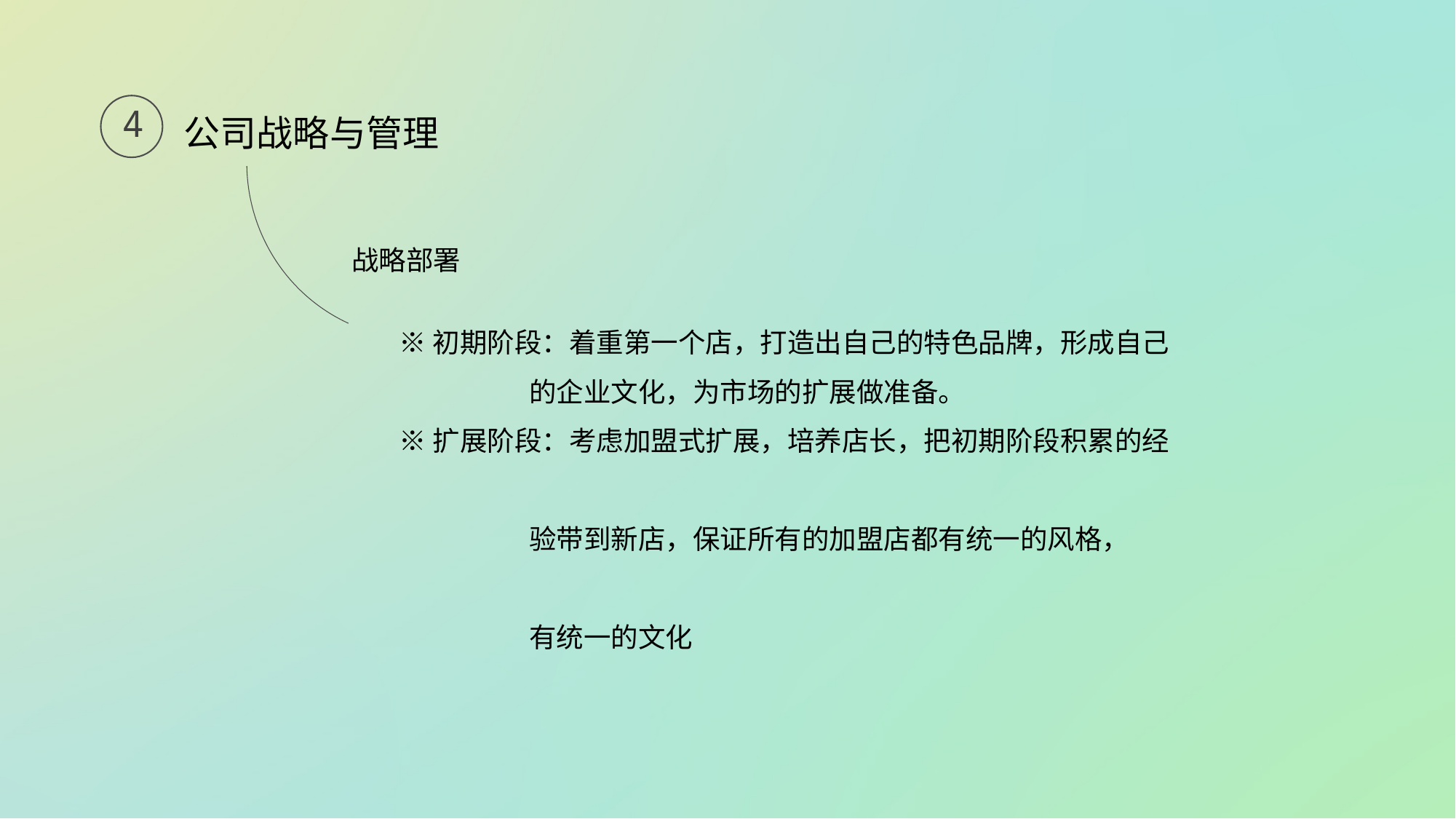

4
公司战略与管理
战略部署
※初期阶段：着重第一个店，打造出自己的特色品牌，形成自己
                    的企业文化，为市场的扩展做准备。
※扩展阶段：考虑加盟式扩展，培养店长，把初期阶段积累的经
                    验带到新店，保证所有的加盟店都有统一的风格，
                    有统一的文化